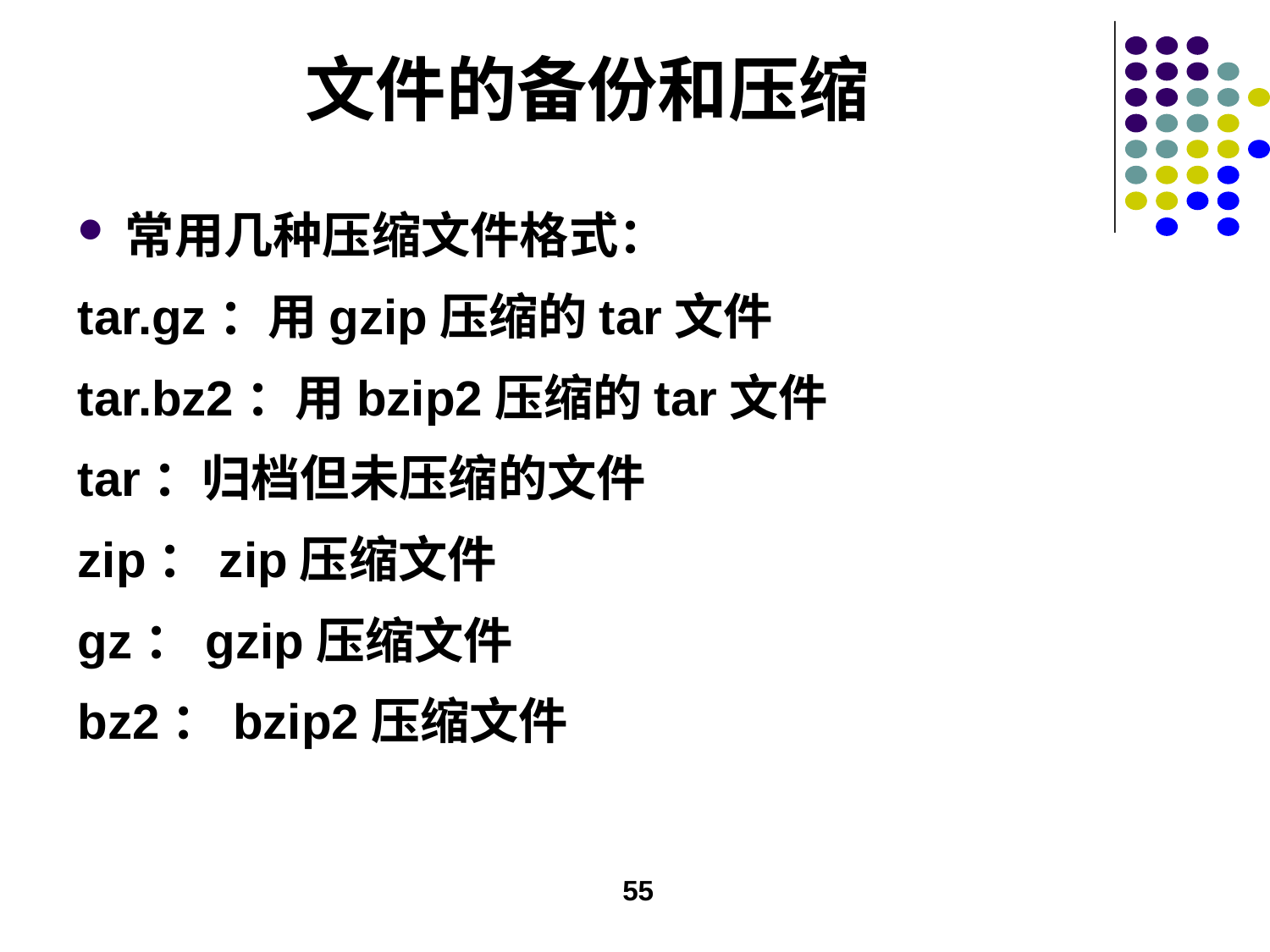

# 文件的备份和压缩
常用几种压缩文件格式：
tar.gz：用gzip压缩的tar文件
tar.bz2：用bzip2压缩的tar文件
tar：归档但未压缩的文件
zip：zip压缩文件
gz：gzip压缩文件
bz2：bzip2压缩文件
55